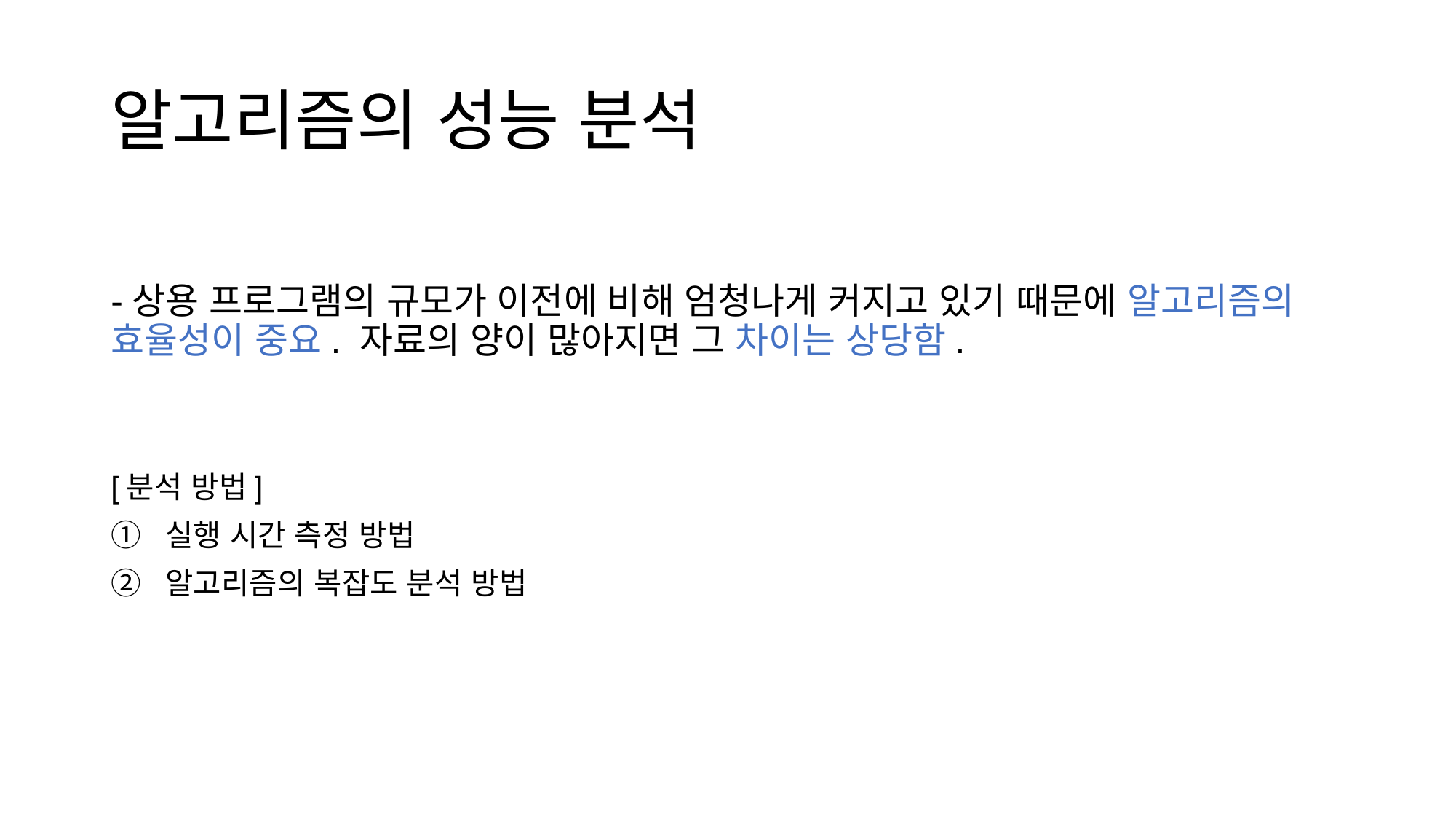

# 알고리즘의 성능 분석

-상용 프로그램의 규모가 이전에 비해 엄청나게 커지고 있기 때문에 알고리즘의 효율성이 중요. 자료의 양이 많아지면 그 차이는 상당함.

[분석 방법]
실행 시간 측정 방법
알고리즘의 복잡도 분석 방법